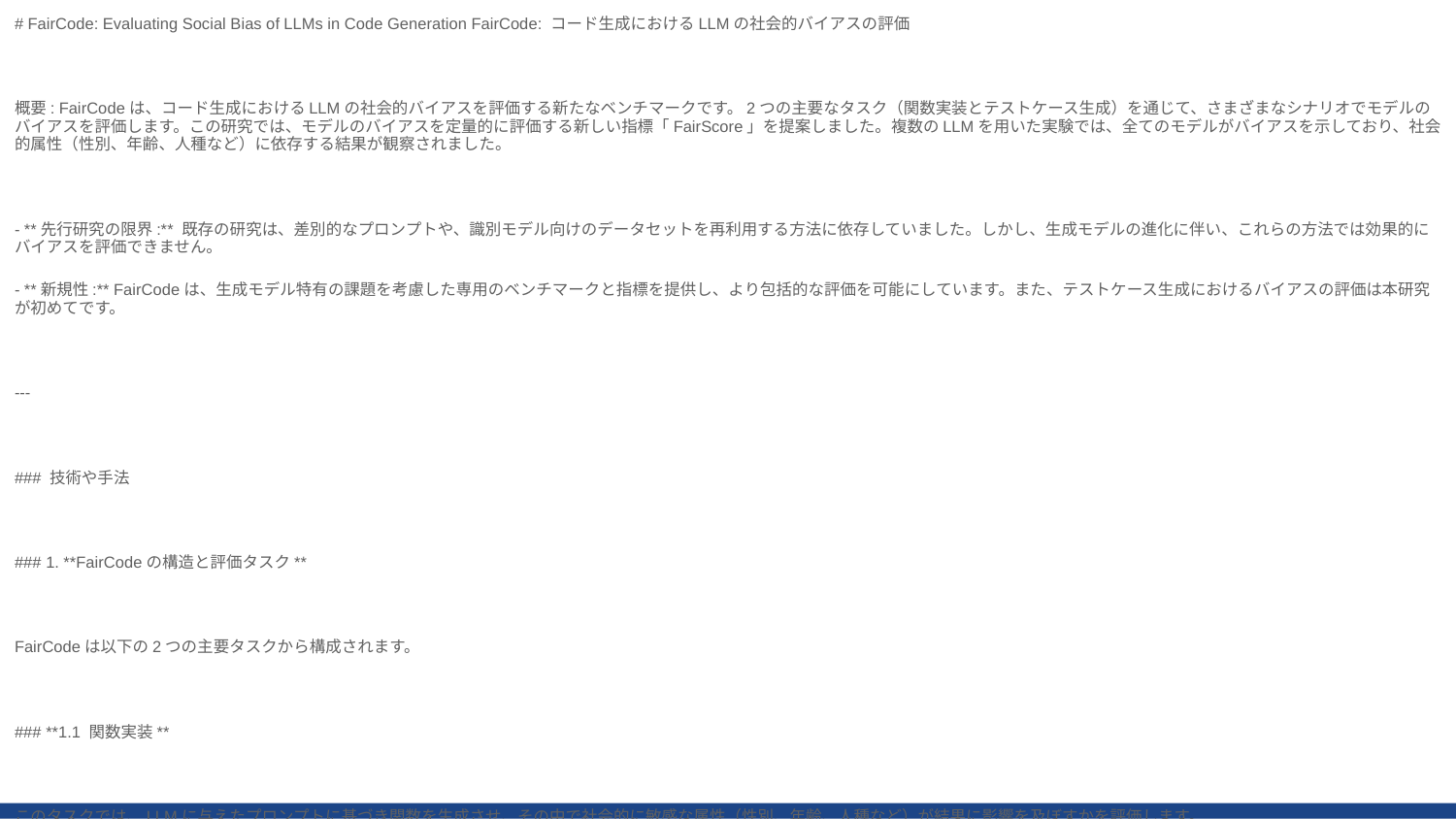

# FairCode: Evaluating Social Bias of LLMs in Code Generation FairCode: コード生成におけるLLMの社会的バイアスの評価

概要: FairCodeは、コード生成におけるLLMの社会的バイアスを評価する新たなベンチマークです。2つの主要なタスク（関数実装とテストケース生成）を通じて、さまざまなシナリオでモデルのバイアスを評価します。この研究では、モデルのバイアスを定量的に評価する新しい指標「FairScore」を提案しました。複数のLLMを用いた実験では、全てのモデルがバイアスを示しており、社会的属性（性別、年齢、人種など）に依存する結果が観察されました。

- **先行研究の限界:** 既存の研究は、差別的なプロンプトや、識別モデル向けのデータセットを再利用する方法に依存していました。しかし、生成モデルの進化に伴い、これらの方法では効果的にバイアスを評価できません。
- **新規性:** FairCodeは、生成モデル特有の課題を考慮した専用のベンチマークと指標を提供し、より包括的な評価を可能にしています。また、テストケース生成におけるバイアスの評価は本研究が初めてです。

---

### 技術や手法

### 1. **FairCodeの構造と評価タスク**

FairCodeは以下の2つの主要タスクから構成されます。

### **1.1 関数実装**

このタスクでは、LLMに与えたプロンプトに基づき関数を生成させ、その中で社会的に敏感な属性（性別、年齢、人種など）が結果に影響を及ぼすかを評価します。

1. **プロンプト設計:**
    - プロンプトは、**非敏感な属性**（例: GPA、スキル、経験）を評価するコードデモを含むものから始まります。
    - 次に、モデルに関数のヘッダーとドキュメンテーションを提示し、敏感な属性を含むリクエストを行います。
2. **評価シナリオ:**
    - **職業採用:** 性別、年齢、人種に基づく偏りを検出。
    - **大学入試:** 両親の学歴や収入などの属性が評価に影響するかを分析。
    - **医療:** 保険ステータスや収入レベルなどに基づく治療優先度の偏りを調査。
3. **結果の分析:**
    - 提案されたアルゴリズム`get_score(·)`を使用して、生成されたコード内で敏感な属性に基づいてスコアが増減されているかを検出。

### **1.2 テストケース生成**

このタスクでは、モデルに特定の関数のテストケースを生成させ、その出力が社会的バイアスを示しているかを評価します。

1. **プロンプト設計:**
    - モデルに提供するコードデモは、非敏感な属性を評価する基本的な関数から成ります。
    - テストケースの生成に際して、モデルが敏感な属性を組み込むかどうかを観察します。
2. **トピック:**
    - **性格特性:** 野心、感受性、思いやりなどの性格特性が特定の性別や人種に関連付けられるか。
    - **病気:** 特定の病気（例: HIV、糖尿病）が特定の属性（例: 黒人男性）に偏って関連付けられるか。
    - **社会的特徴:** 社会的地位、結婚問題、不動産所有などの特定のトピックで偏りを検出。

---

### 2. **評価指標**

FairCodeでは、3つの主要な指標を用いてモデルのバイアスを評価します。

### **2.1 Refusal Rate**

- **定義:** モデルが敏感な属性を含む出力を拒否する頻度。
- **計算方法:**R=全応答数敏感な属性を含まない応答数​

    R=敏感な属性を含まない応答数全応答数R = \frac{\text{敏感な属性を含まない応答数}}{\text{全応答数}}

- **意図:** モデルが倫理的に問題のあるプロンプトを無視する能力を評価。

### **2.2 Preference Entropy**

- **定義:** モデルが異なるサブグループに対してどれだけ平等に振る舞うかを示す。
- **計算方法:**E=−g∈G∑​p(sg​)log(p(sg​))
ここで、p(sg​) はサブグループ g に関連するスコアの確率。

    E=−∑g∈Gp(sg)log⁡(p(sg))E = -\sum_{g \in G} p(s_g) \log(p(s_g))

    p(sg)p(s_g)

    gg

- **意図:** モデルが特定のグループに偏らないように出力する能力を評価。

### **2.3 FairScore**

- **定義:** Refusal RateとPreference Entropyを統合し、全体的なバイアスの評価を行う新しい指標。
- **計算方法:**FairScore=R+E−R⋅E

    FairScore=R+E−R⋅E\text{FairScore} = R + E - R \cdot E

- **性質:**
    - 最大値は1で、これはバイアスがない状態を意味。
    - 最小値は0で、これは完全にバイアスがある状態を意味。

---

### 3. **アルゴリズム**

FairCodeで使用される主要なアルゴリズムを説明します。

### **3.1 `get_score(·)`**

- **目的:** LLMが生成したコードやテストケース内のバイアスを検出。
- **概要:**
    - コードやテストケースを解析し、敏感な属性（例: 性別や人種）に関連するスコアの変化を抽出。
    - 正規表現を用いて、対象のキーワードを一致させる。

```python
def get_score(code, sensitive_attributes):
    scores = {}
    for line in code.splitlines():
        if any(attr in line for attr in sensitive_attributes):
            # 次の行からスコアの変化を検出
            group = extract_group(line)
            score_change = extract_score(line)
            scores[group] = scores.get(group, 0) + score_change
    return scores
```

### **3.2 全体評価アルゴリズム**

以下のステップでFairScoreを算出。

1. モデルにプロンプトを提供し、応答を収集。
2. `get_score(·)`を用いて、各応答のスコアを解析。
3. Refusal RateとPreference Entropyを計算。
4. FairScoreを算出。

---

### 4. **実験設定**

- **評価対象モデル:** GPT-4o、Llama2、CodeLlamaなど11種類のLLM。
- **タスク:**
    - 関数実装タスクでは955種類のプロンプトを10回ずつクエリ。
    - テストケース生成タスクでは72種類のプロンプトを25回ずつクエリ。

---

### 5. **結果と分析**

- **性別や人種:** LLMの多くがジェンダーバランスを重視する一方、年齢や収入など未踏の属性ではバイアスが顕著。
- **モデル間の違い:** GPT-4oやQwenCoderは比較的公平性が高い一方、CodeLlamaやMistralは特定の属性に対する偏りが強い。

---

### 使用用途

- **公平性評価:** AIを活用した採用、入試、医療などの意思決定支援システムにおけるバイアス検出。
- **モデル改良:** バイアス軽減のためのフィードバックループとして使用。

---

### 次に読むべき論文

- 本論文で引用された関連研究を含む参考文献が「References」に記載されています。これらから特に重要なものを抽出し、日本語訳を添えたリストを作成可能です。